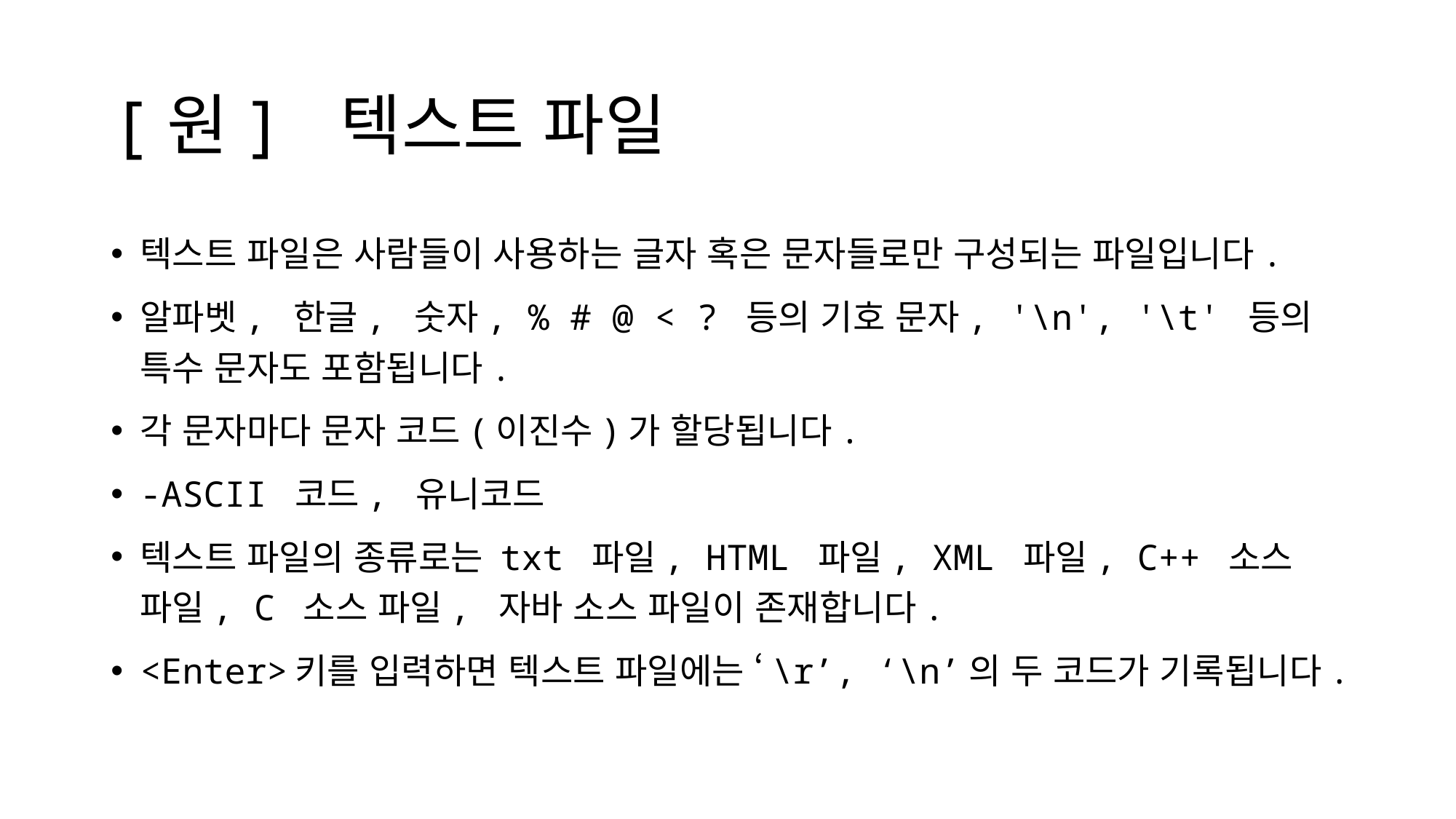

# [원] 텍스트 파일
텍스트 파일은 사람들이 사용하는 글자 혹은 문자들로만 구성되는 파일입니다.
알파벳, 한글, 숫자, % # @ < ? 등의 기호 문자, '\n', '\t' 등의 특수 문자도 포함됩니다.
각 문자마다 문자 코드(이진수)가 할당됩니다.
-ASCII 코드, 유니코드
텍스트 파일의 종류로는 txt 파일, HTML 파일, XML 파일, C++ 소스 파일, C 소스 파일, 자바 소스 파일이 존재합니다.
<Enter>키를 입력하면 텍스트 파일에는 ‘\r’, ‘\n’의 두 코드가 기록됩니다.